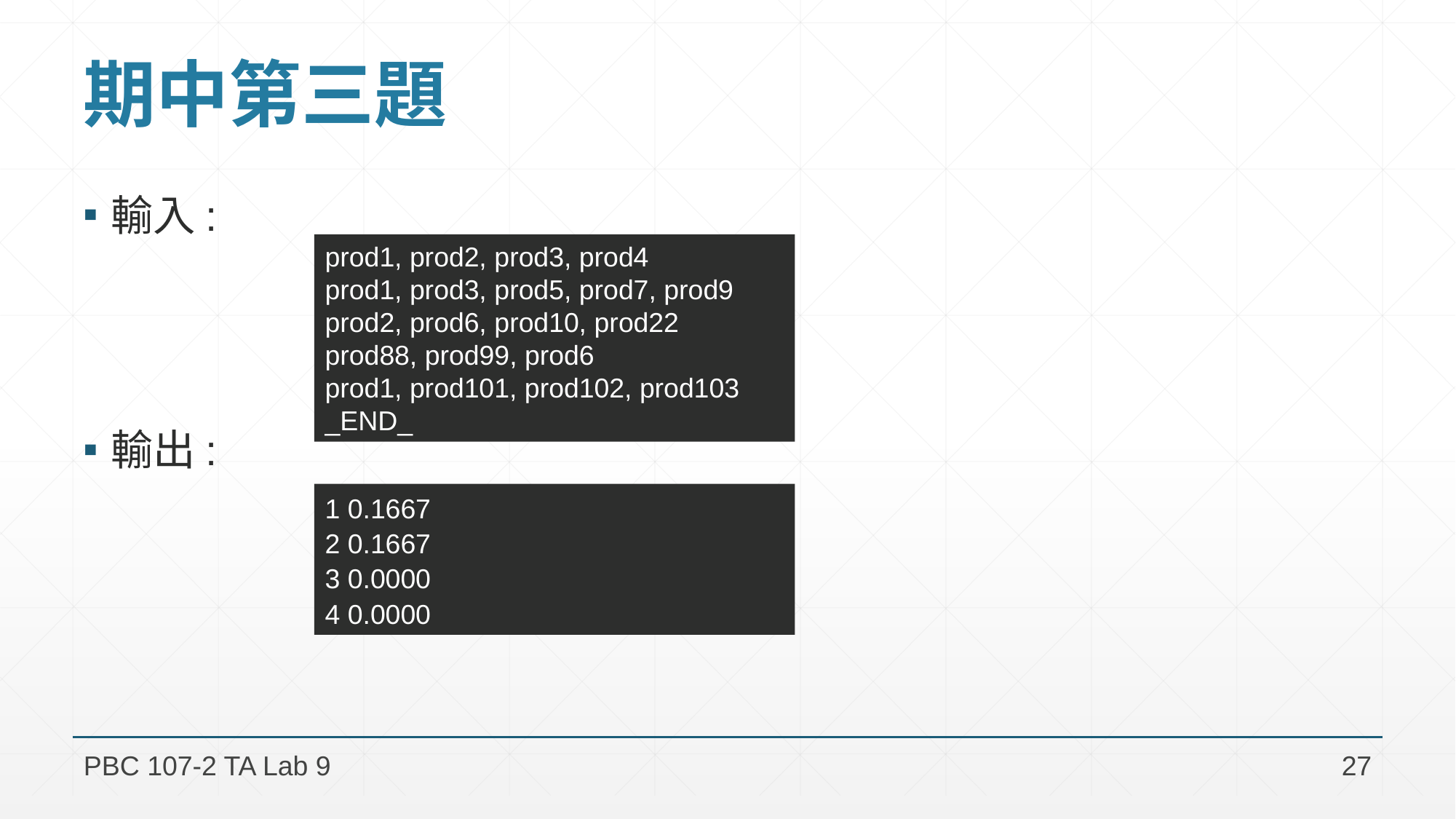

# 期中第三題
輸入:

輸出:

prod1, prod2, prod3, prod4
prod1, prod3, prod5, prod7, prod9
prod2, prod6, prod10, prod22
prod88, prod99, prod6
prod1, prod101, prod102, prod103
_END_
1 0.1667
2 0.1667
3 0.0000
4 0.0000
PBC 107-2 TA Lab 9
27